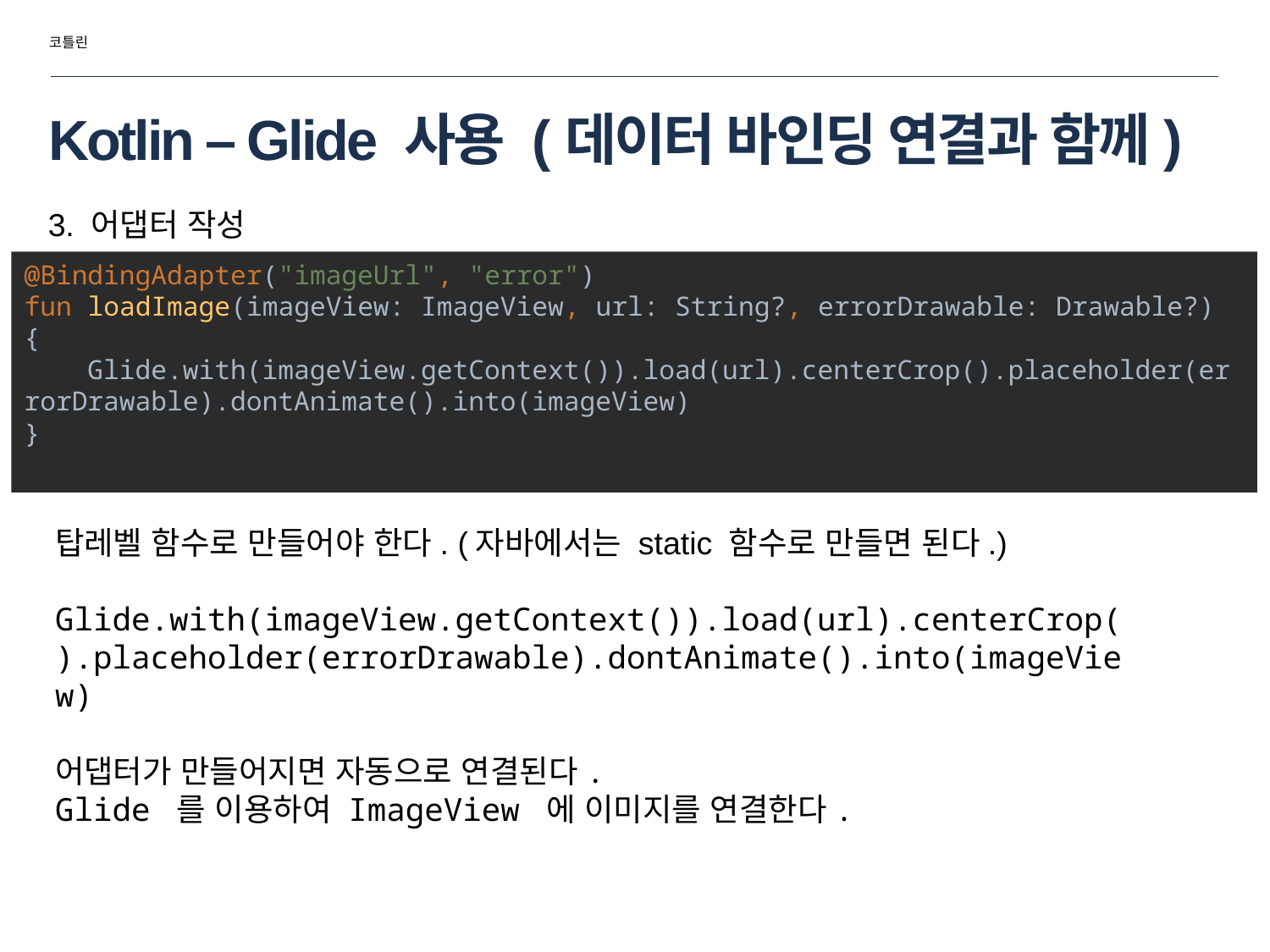

코틀린
# Kotlin – Glide 사용 (데이터 바인딩 연결과 함께)
3. 어댑터 작성
@BindingAdapter("imageUrl", "error")
fun loadImage(imageView: ImageView, url: String?, errorDrawable: Drawable?) {
    Glide.with(imageView.getContext()).load(url).centerCrop().placeholder(errorDrawable).dontAnimate().into(imageView)
}
탑레벨 함수로 만들어야 한다. (자바에서는 static 함수로 만들면 된다.)

Glide.with(imageView.getContext()).load(url).centerCrop().placeholder(errorDrawable).dontAnimate().into(imageView)

어댑터가 만들어지면 자동으로 연결된다.
Glide 를 이용하여 ImageView 에 이미지를 연결한다.